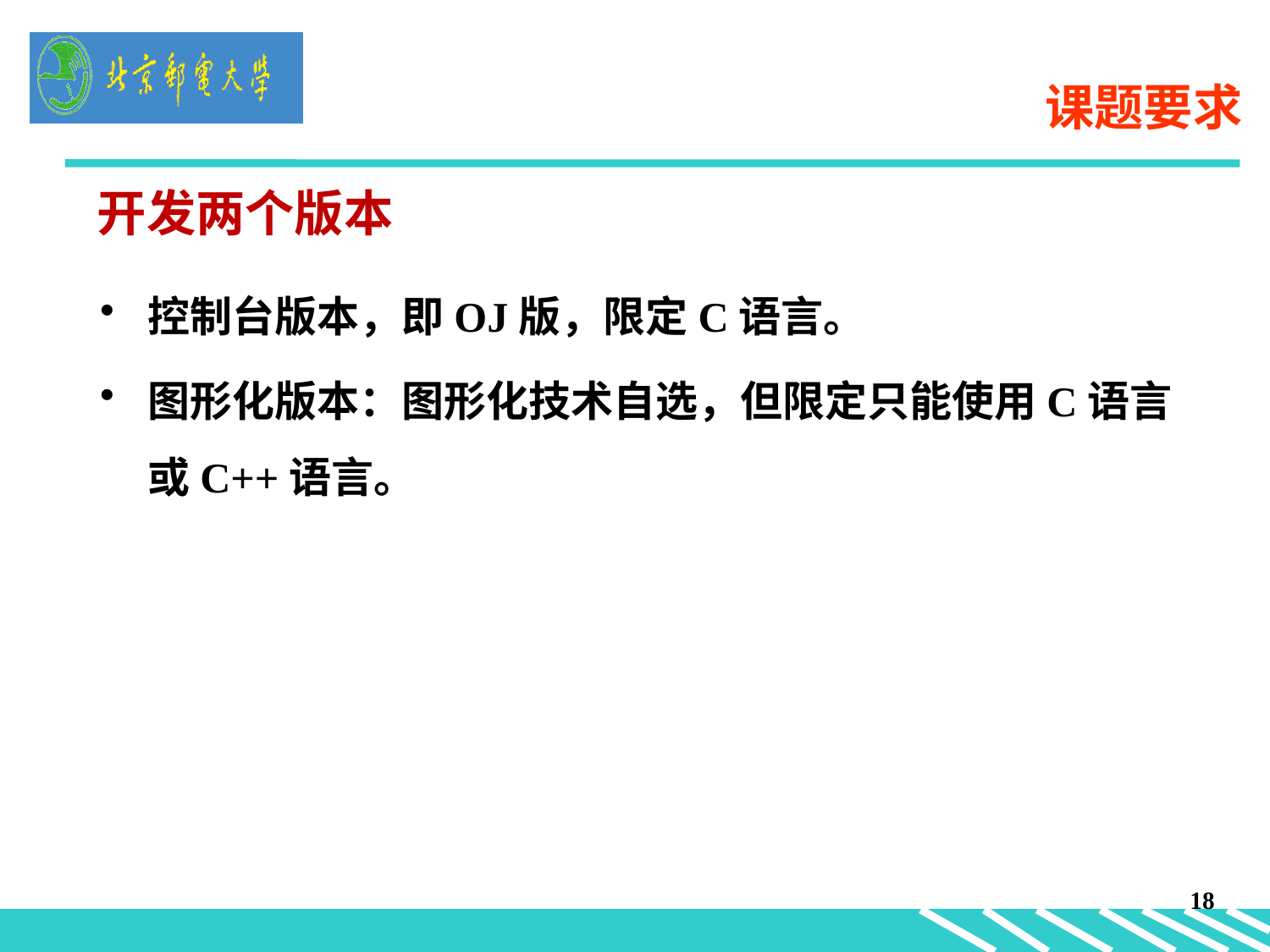

# 课题要求
开发两个版本
控制台版本，即OJ版，限定C语言。
图形化版本：图形化技术自选，但限定只能使用C语言或C++语言。

18